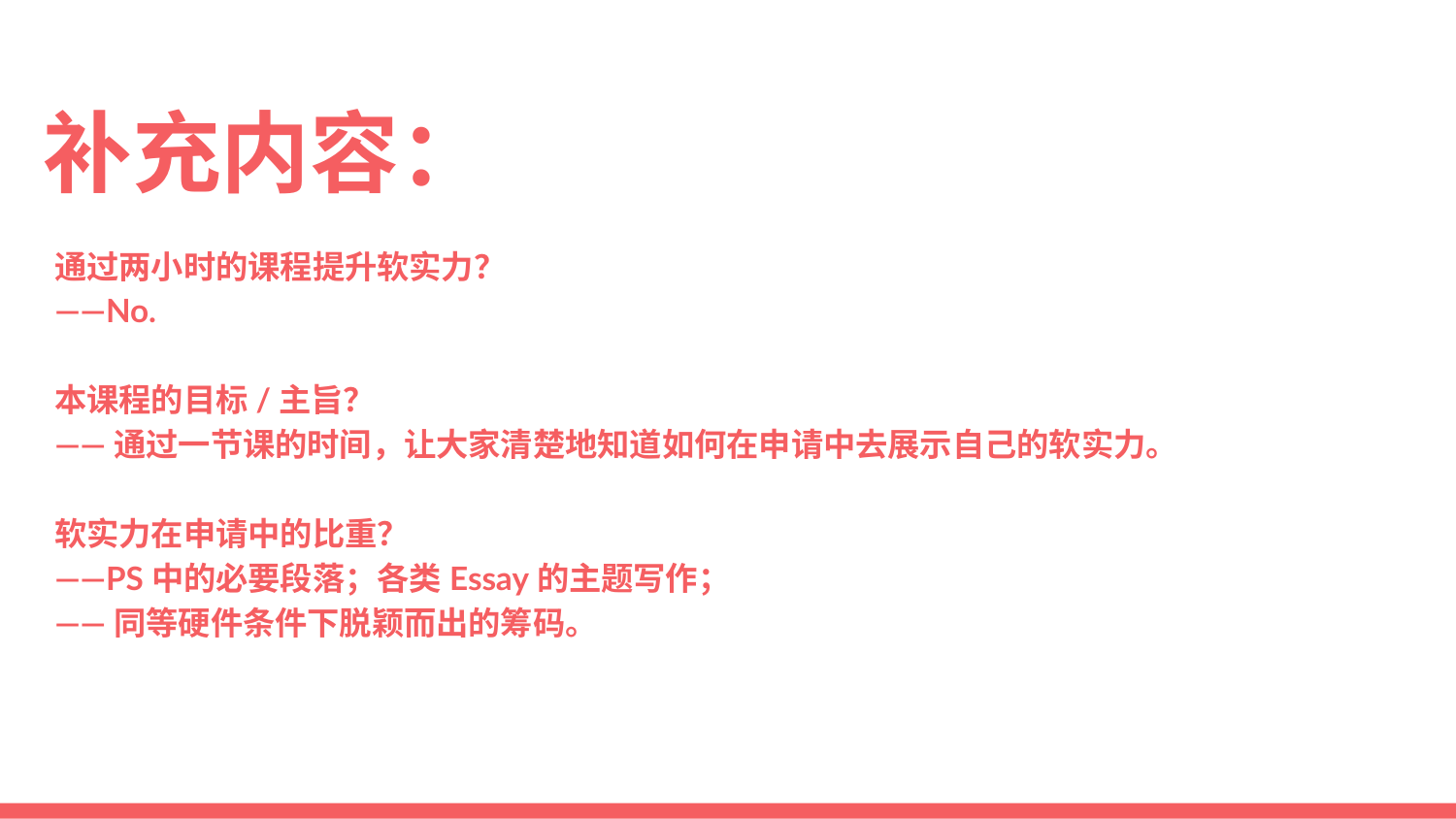

# 补充内容：
通过两小时的课程提升软实力？
——No.

本课程的目标/主旨？
——通过一节课的时间，让大家清楚地知道如何在申请中去展示自己的软实力。

软实力在申请中的比重？
——PS中的必要段落；各类Essay的主题写作；
——同等硬件条件下脱颖而出的筹码。